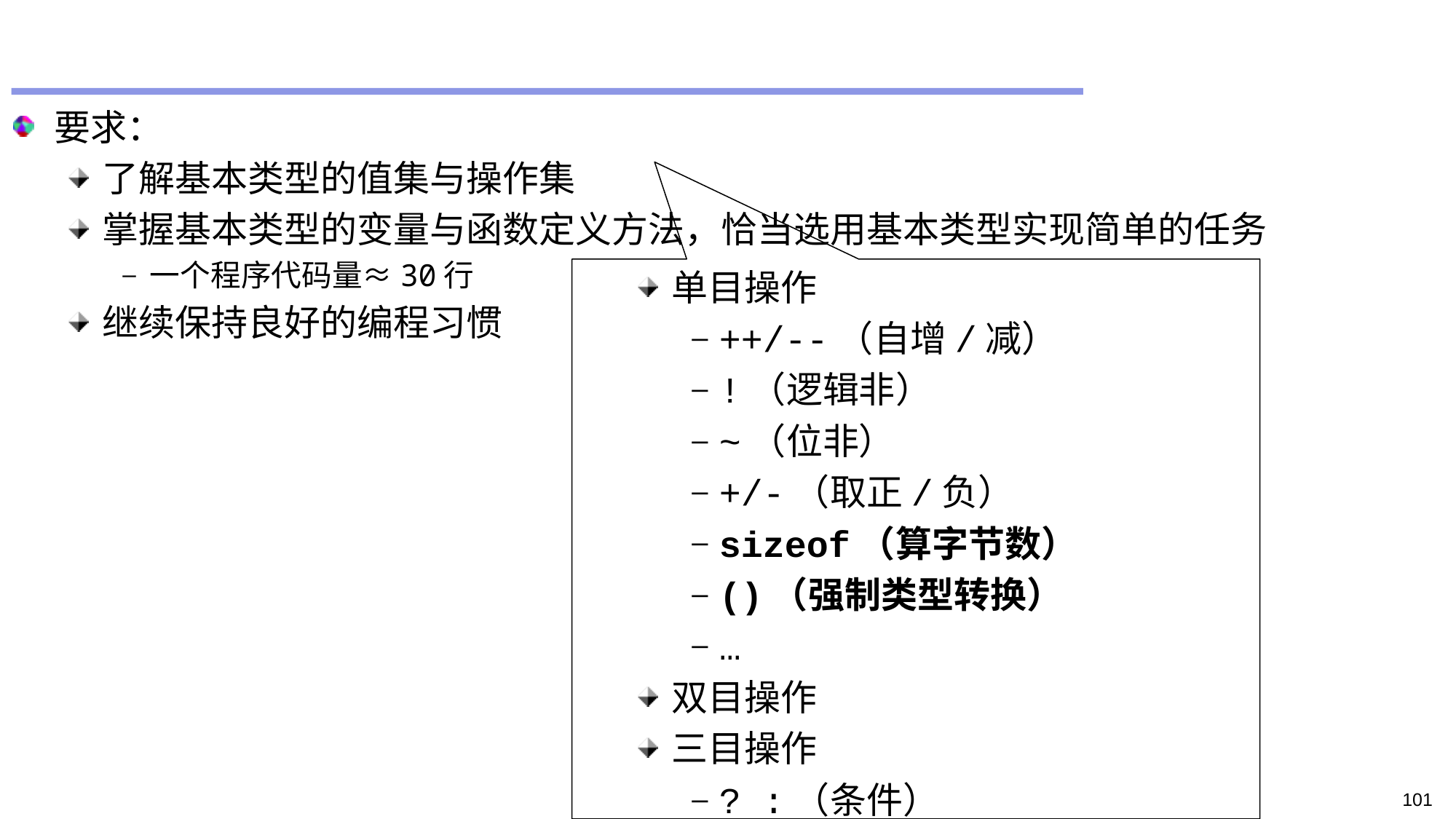

#
要求：
了解基本类型的值集与操作集
掌握基本类型的变量与函数定义方法，恰当选用基本类型实现简单的任务
一个程序代码量≈30行
继续保持良好的编程习惯

单目操作
++/--（自增/减）
!（逻辑非）
~（位非）
+/-（取正/负）
sizeof（算字节数）
()（强制类型转换）
…
双目操作
三目操作
? :（条件）
101